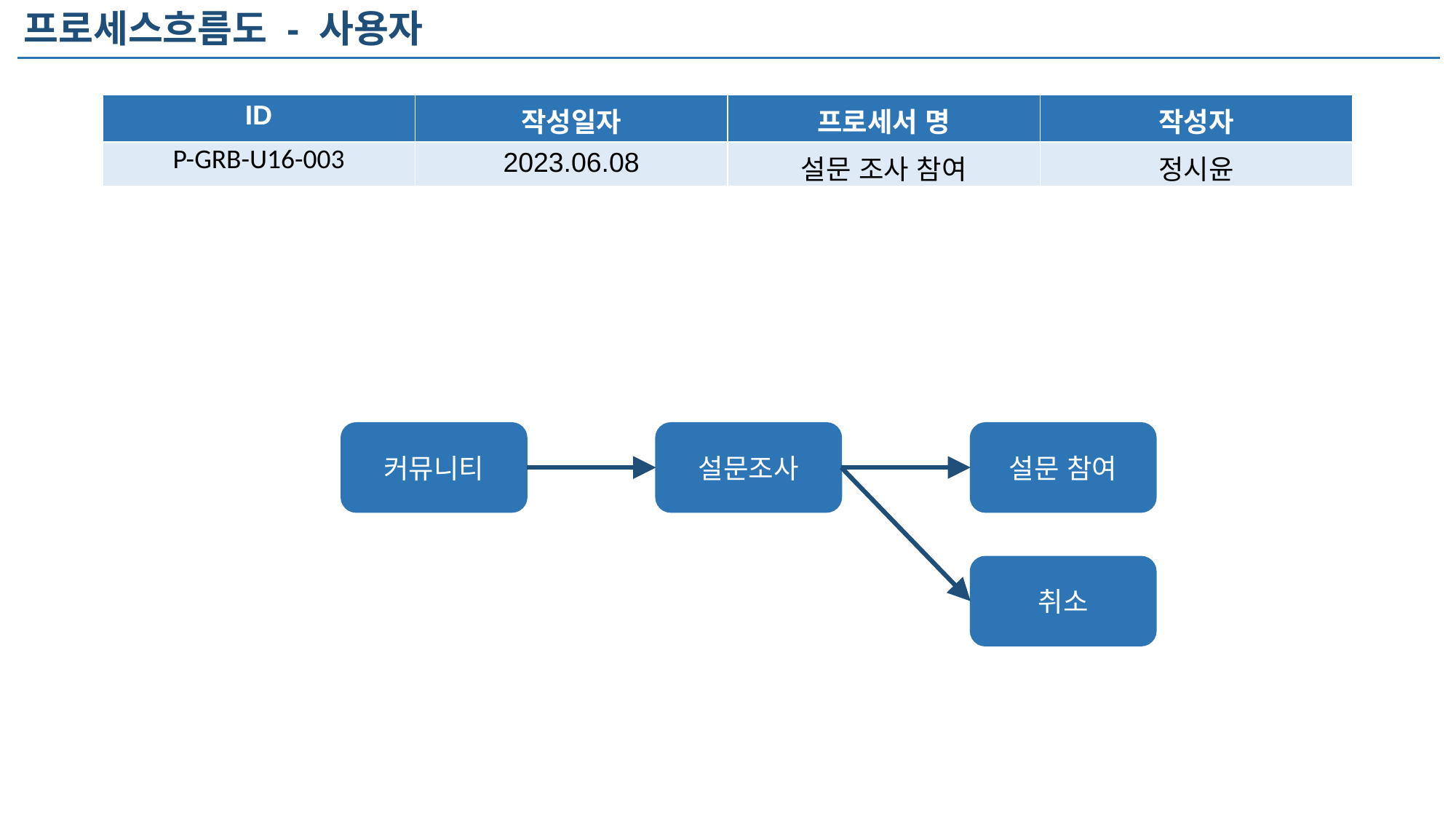

프로세스흐름도 - 사용자
| ID | 작성일자 | 프로세서 명 | 작성자 |
| --- | --- | --- | --- |
| P-GRB-U16-003 | 2023.06.08 | 설문 조사 참여 | 정시윤 |
설문 참여
커뮤니티
설문조사
취소